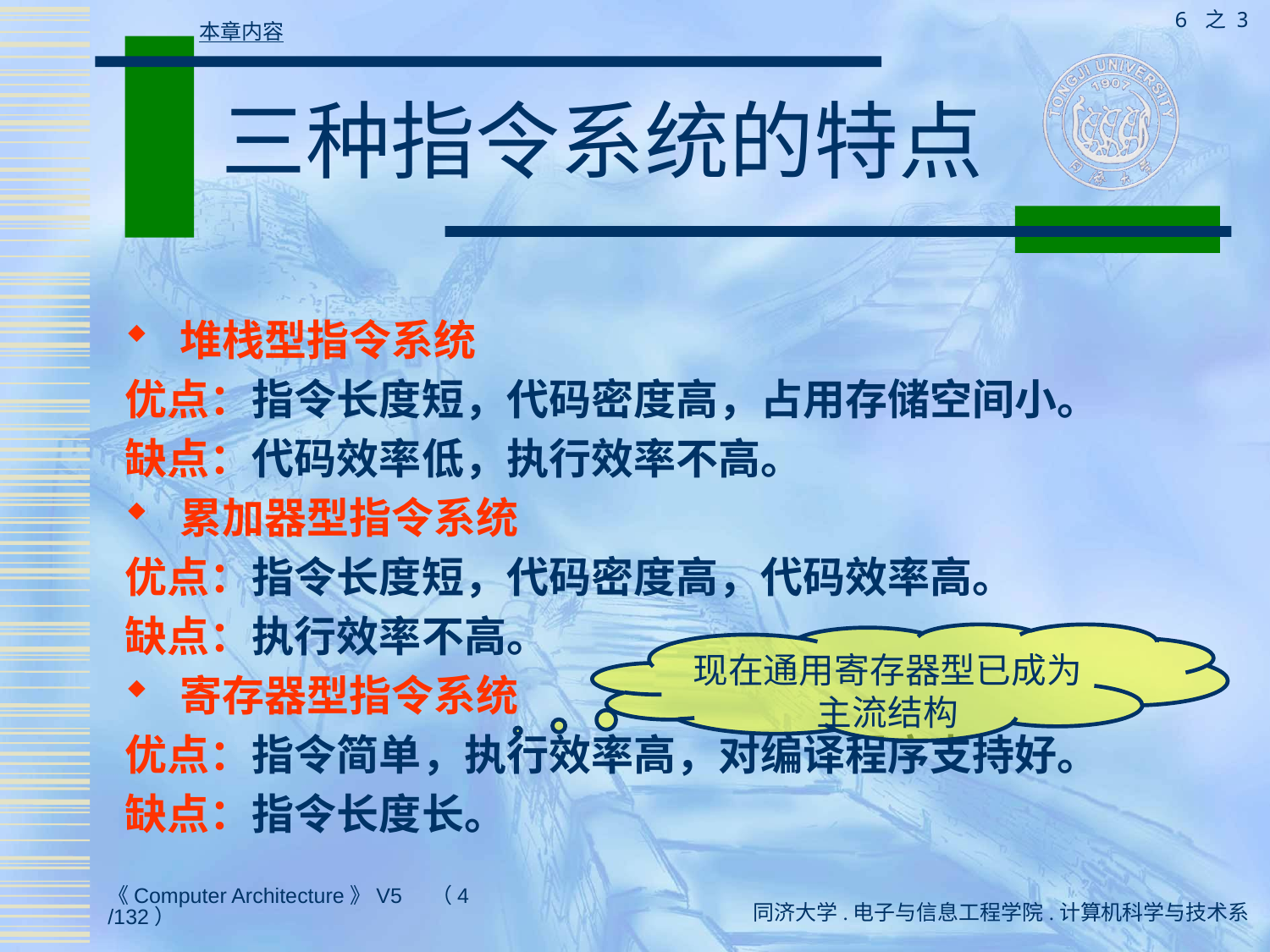

6 之 3
本章内容
# 三种指令系统的特点
  堆栈型指令系统
优点：指令长度短，代码密度高，占用存储空间小。
缺点：代码效率低，执行效率不高。
  累加器型指令系统
优点：指令长度短，代码密度高，代码效率高。
缺点：执行效率不高。
  寄存器型指令系统
优点：指令简单，执行效率高，对编译程序支持好。
缺点：指令长度长。
现在通用寄存器型已成为主流结构